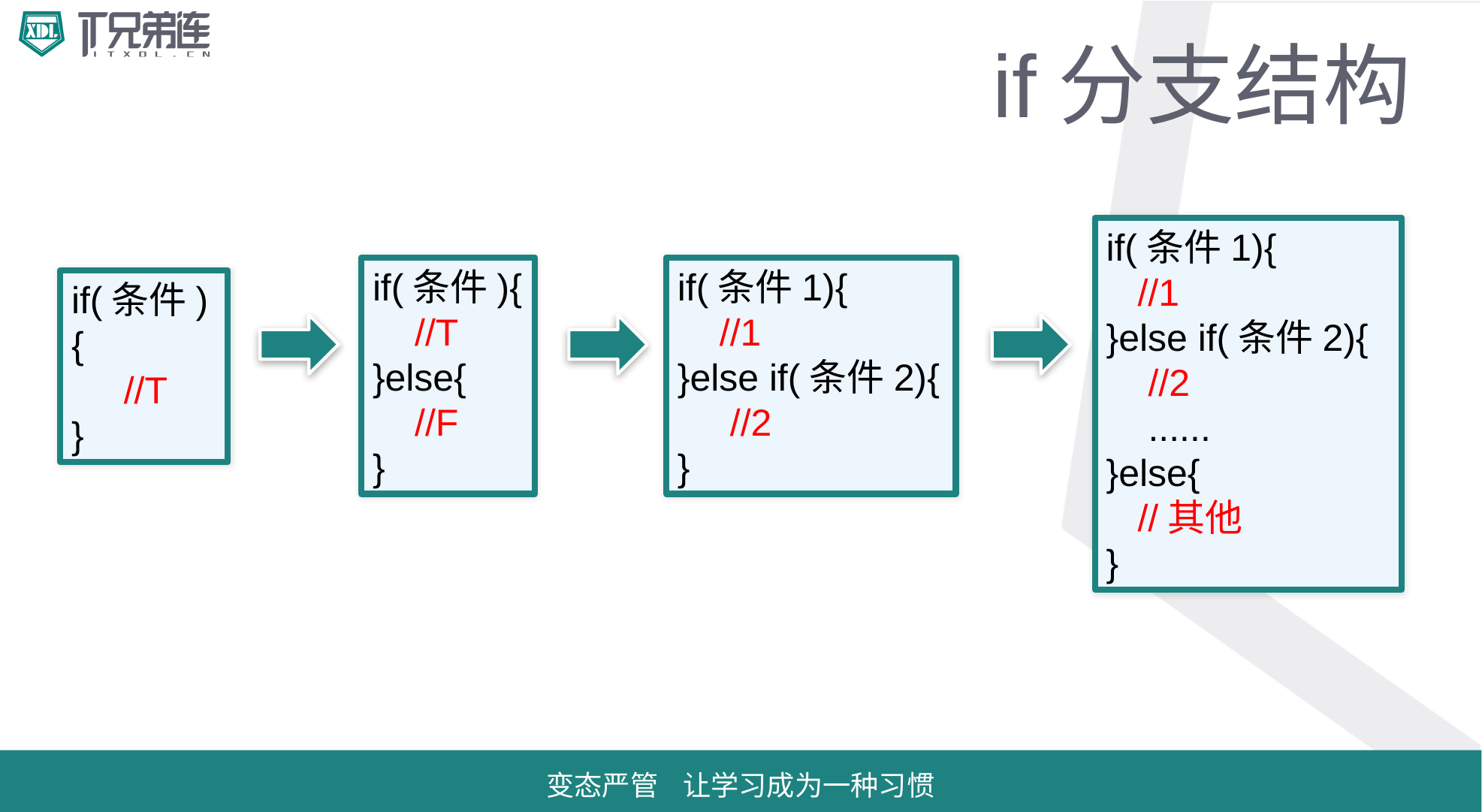

# if分支结构
if(条件1){
   //1
}else if(条件2){
    //2
    ......
}else{
   //其他
}
if(条件){
    //T
}else{
    //F
}
if(条件1){
    //1
}else if(条件2){
     //2
}
if(条件){
     //T
}